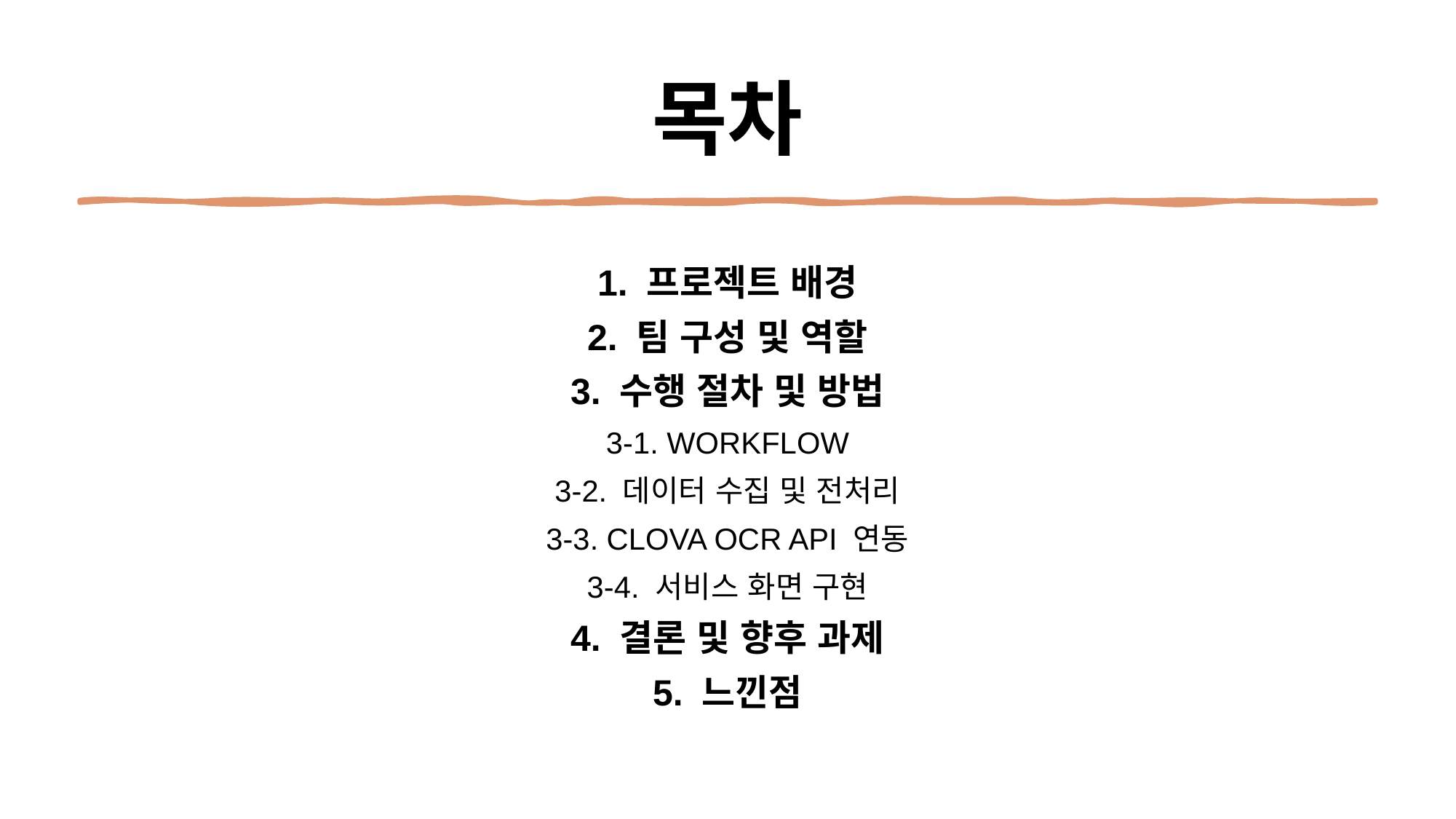

# 목차

1. 프로젝트 배경
2. 팀 구성 및 역할
3. 수행 절차 및 방법
3-1. WORKFLOW
3-2. 데이터 수집 및 전처리
3-3. CLOVA OCR API 연동
3-4. 서비스 화면 구현
4. 결론 및 향후 과제
5. 느낀점